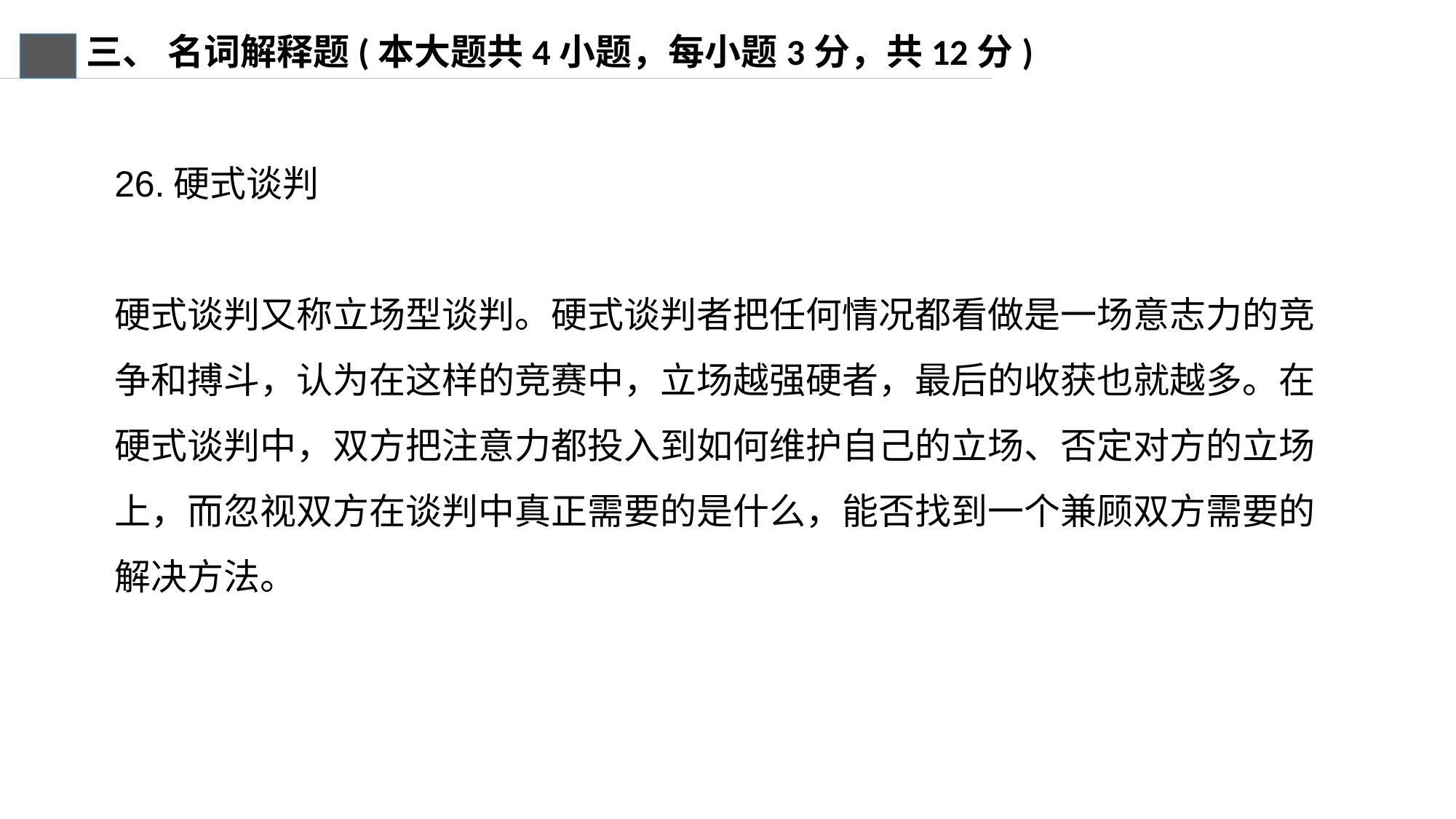

三、 名词解释题(本大题共4小题，每小题3分，共12分)

26.硬式谈判

硬式谈判又称立场型谈判。硬式谈判者把任何情况都看做是一场意志力的竞争和搏斗，认为在这样的竞赛中，立场越强硬者，最后的收获也就越多。在硬式谈判中，双方把注意力都投入到如何维护自己的立场、否定对方的立场上，而忽视双方在谈判中真正需要的是什么，能否找到一个兼顾双方需要的解决方法。